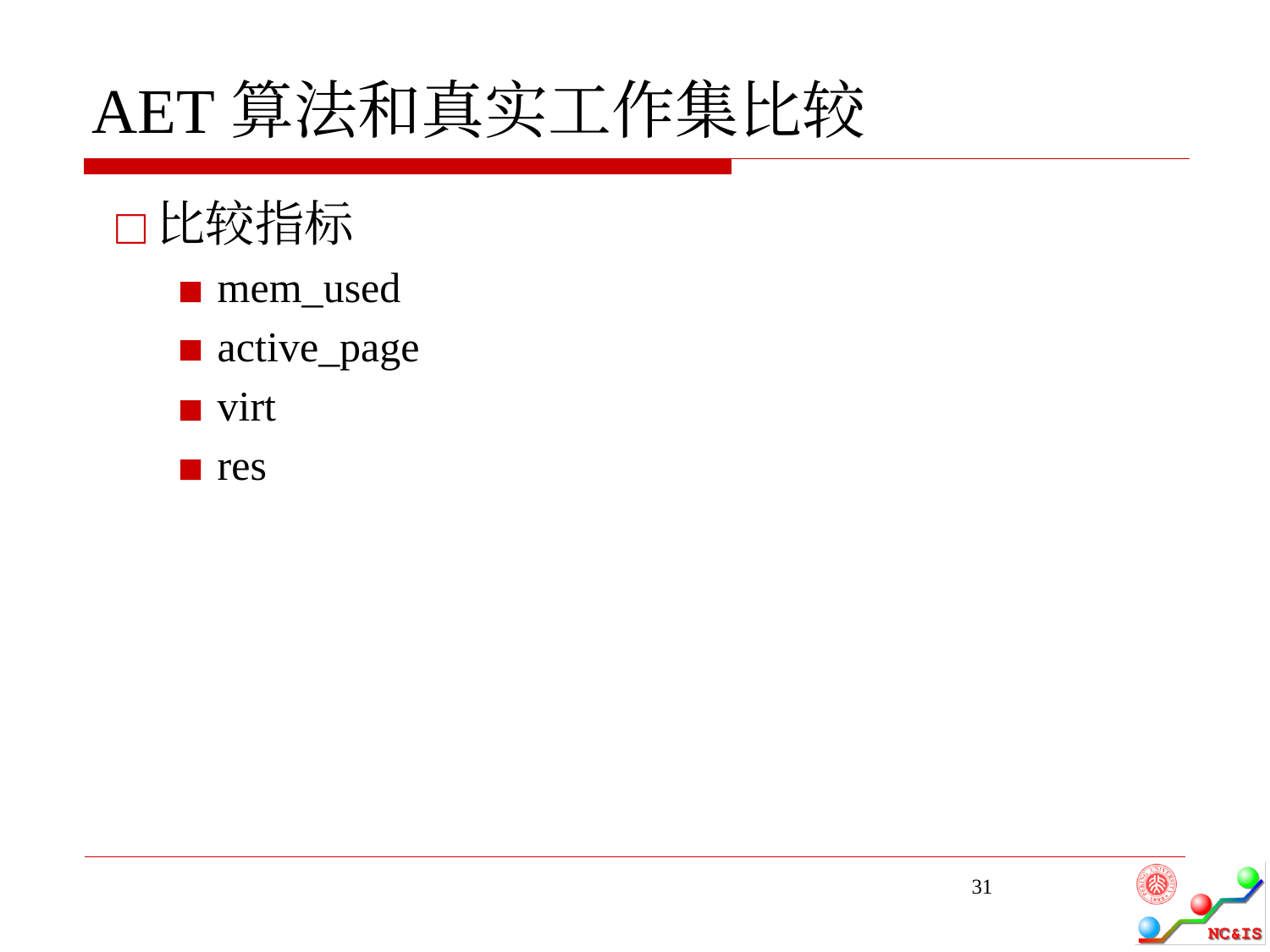

# AET算法和真实工作集比较
比较指标
mem_used
active_page
virt
res
31